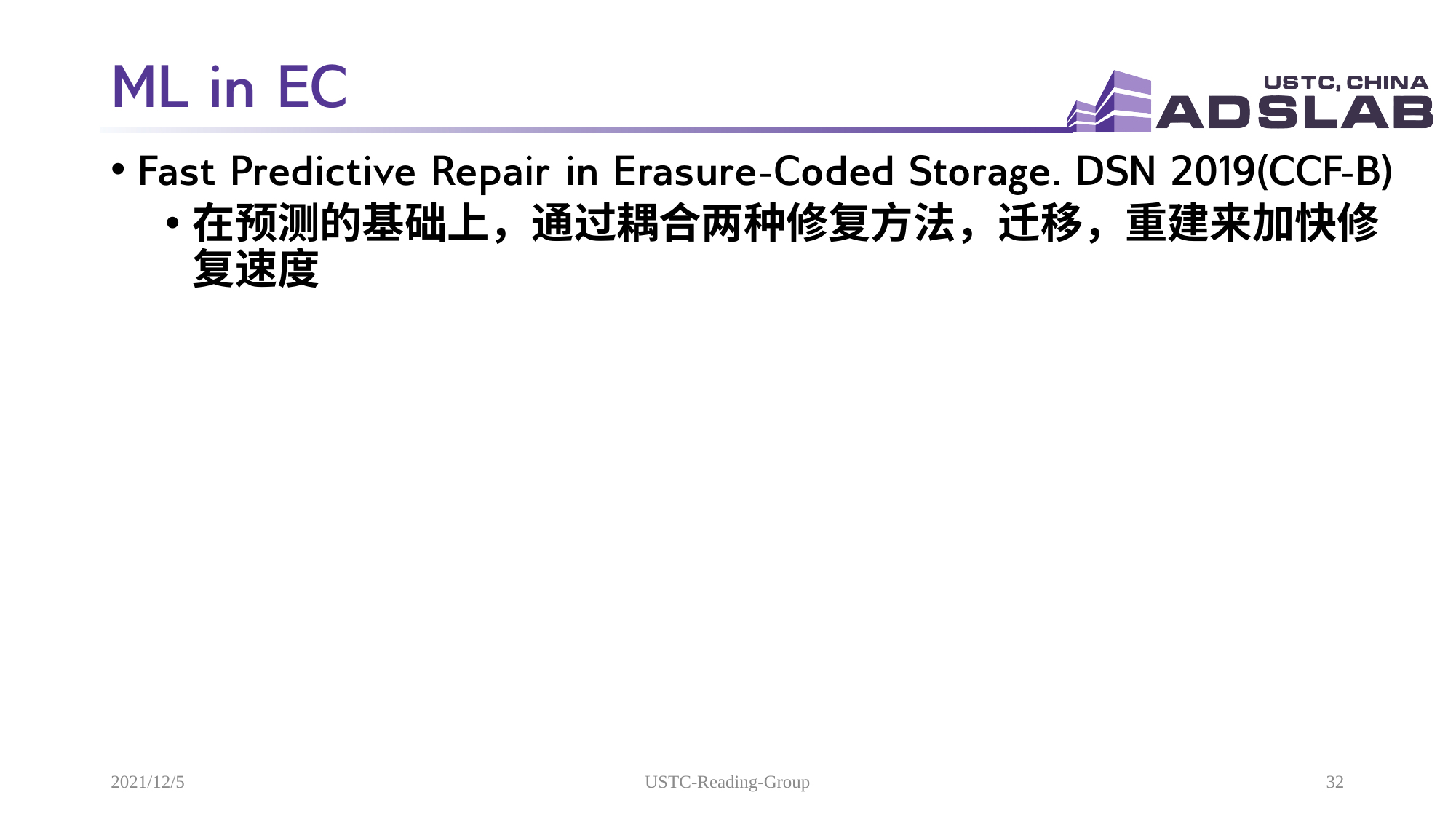

# ML in EC
Fast Predictive Repair in Erasure-Coded Storage. DSN 2019(CCF-B)
在预测的基础上，通过耦合两种修复方法，迁移，重建来加快修复速度
2021/12/5
USTC-Reading-Group
32